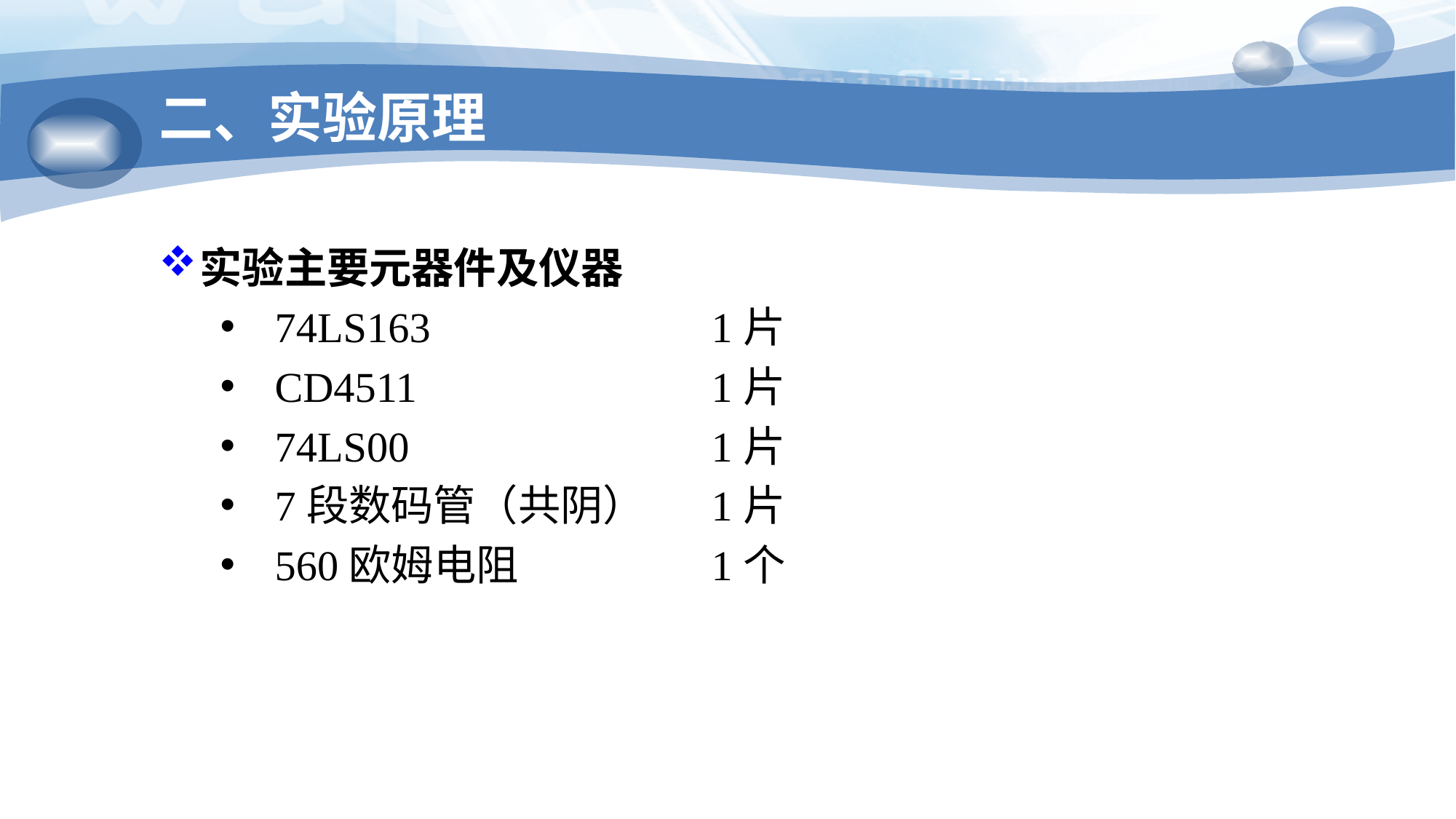

# 二、实验原理
实验主要元器件及仪器
74LS163			1片
CD4511			1片
74LS00			1片
7段数码管（共阴）	1片
560欧姆电阻		1个